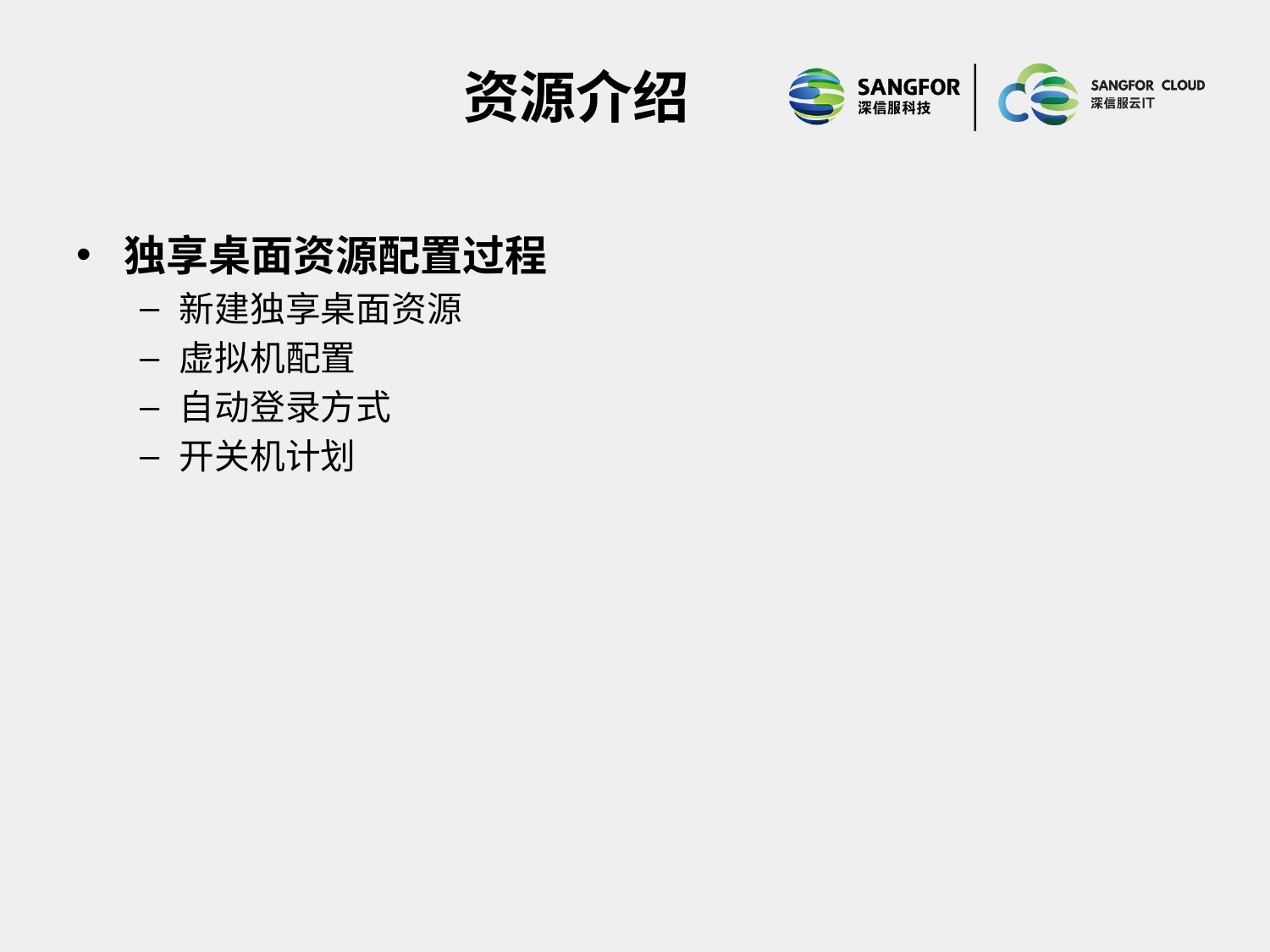

# 资源介绍
独享桌面资源配置过程
新建独享桌面资源
虚拟机配置
自动登录方式
开关机计划